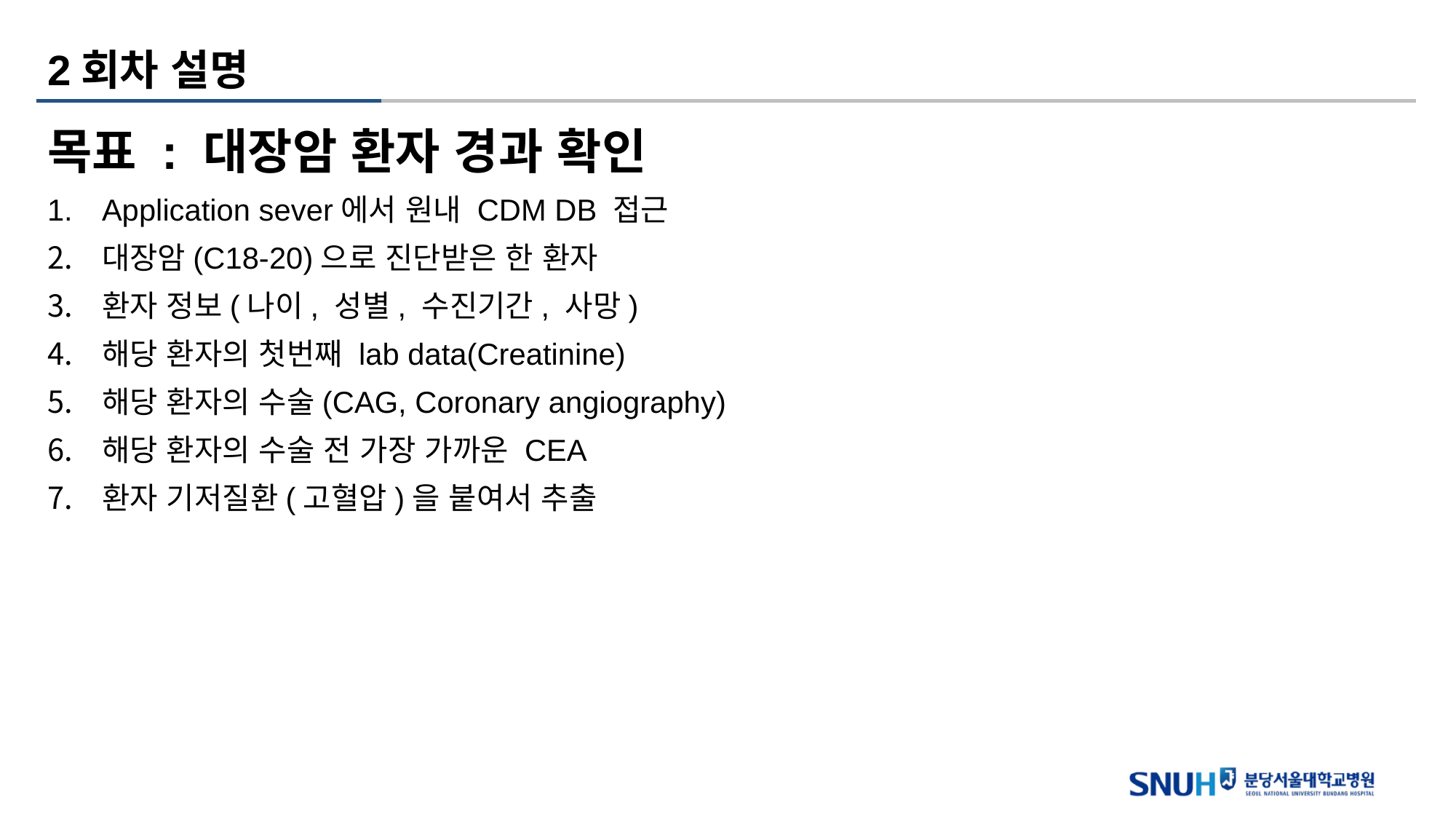

# 2회차 설명
목표 : 대장암 환자 경과 확인
Application sever에서 원내 CDM DB 접근
대장암(C18-20)으로 진단받은 한 환자
환자 정보(나이, 성별, 수진기간, 사망)
해당 환자의 첫번째 lab data(Creatinine)
해당 환자의 수술(CAG, Coronary angiography)
해당 환자의 수술 전 가장 가까운 CEA
환자 기저질환(고혈압)을 붙여서 추출